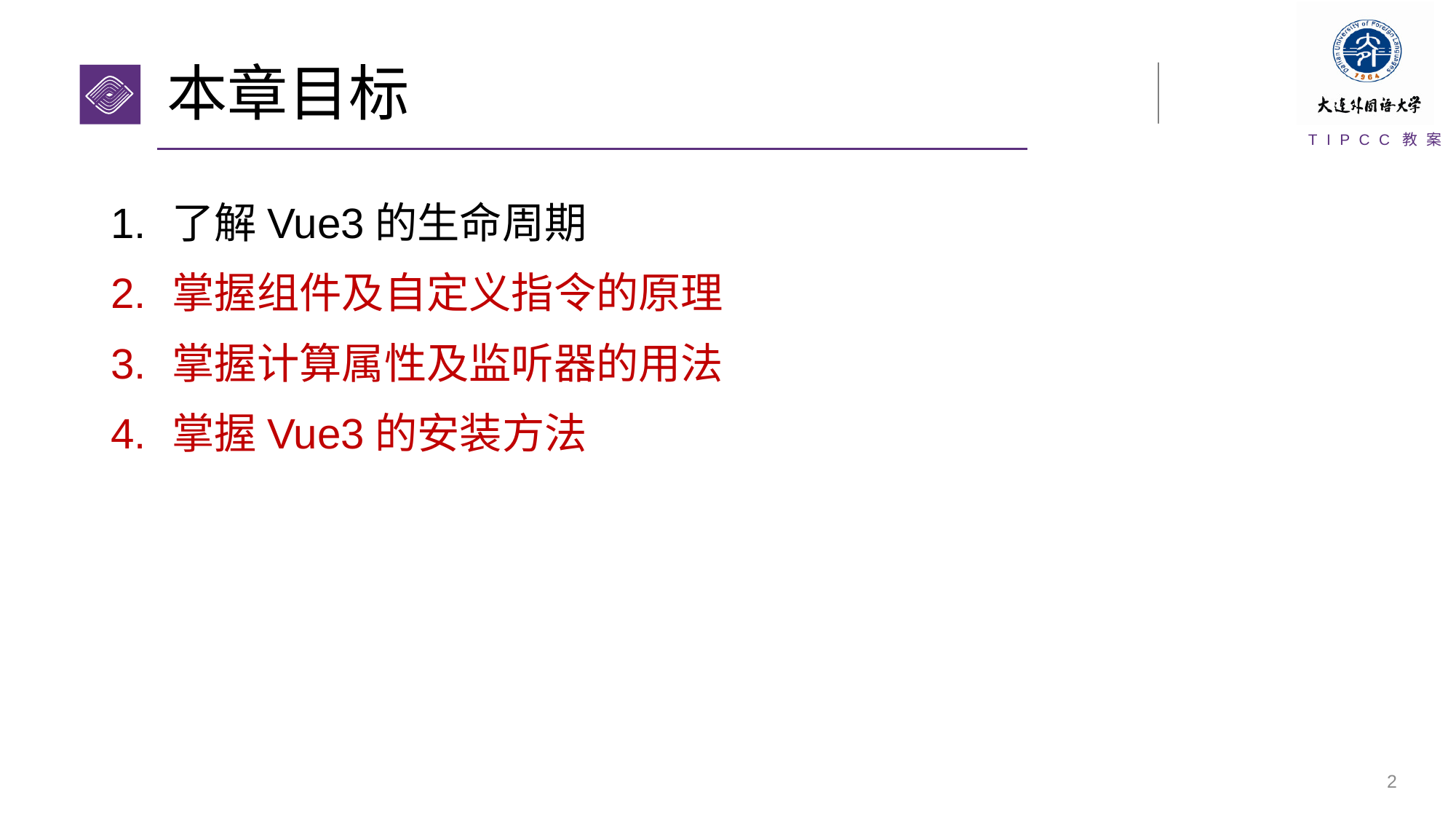

# 本章目标
了解Vue3的生命周期
掌握组件及自定义指令的原理
掌握计算属性及监听器的用法
掌握Vue3的安装方法
2